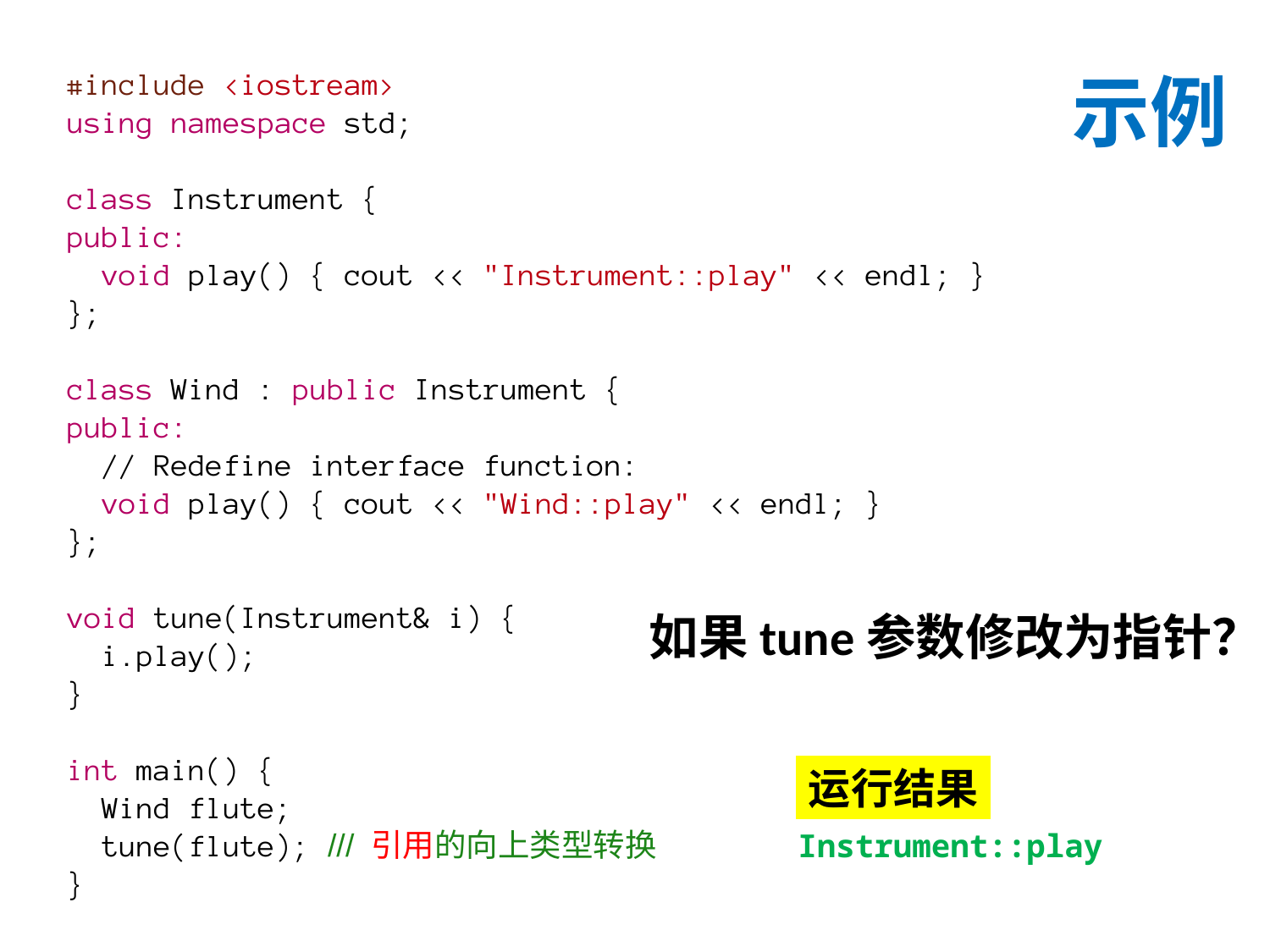

# 示例
#include <iostream>
using namespace std;

class Instrument {
public:
  void play() { cout << "Instrument::play" << endl; }
};

class Wind : public Instrument {
public:
  // Redefine interface function:
  void play() { cout << "Wind::play" << endl; }
};

void tune(Instrument& i) {
  i.play();
}

int main() {
  Wind flute;
  tune(flute); /// 引用的向上类型转换
}

如果tune参数修改为指针？
运行结果
Instrument::play